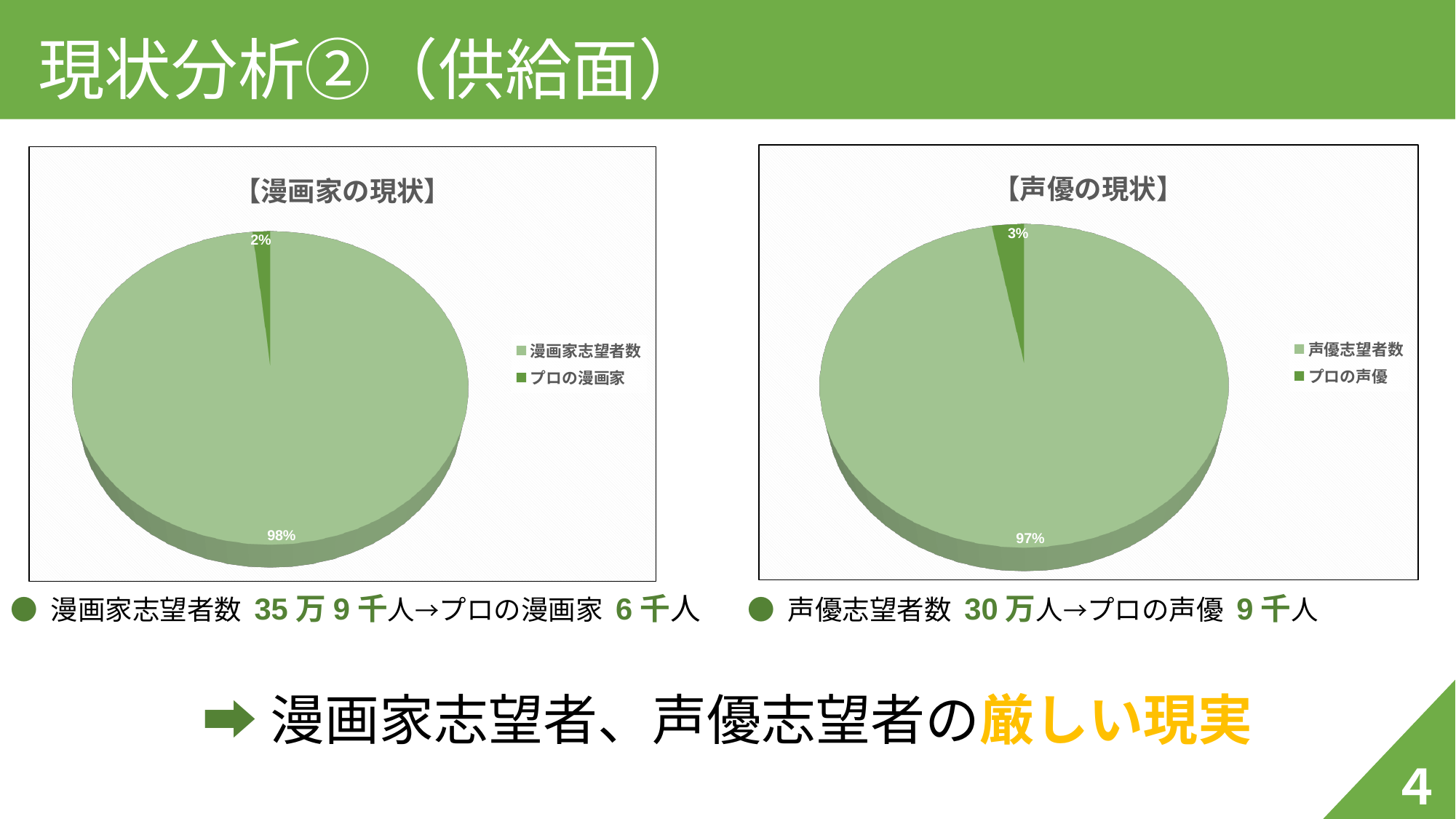

現状分析②（供給面）

[unsupported chart]

[unsupported chart]

● 声優志望者数 30万人→プロの声優 9千人
● 漫画家志望者数 35万9千人→プロの漫画家 6千人
➡漫画家志望者、声優志望者の厳しい現実

４